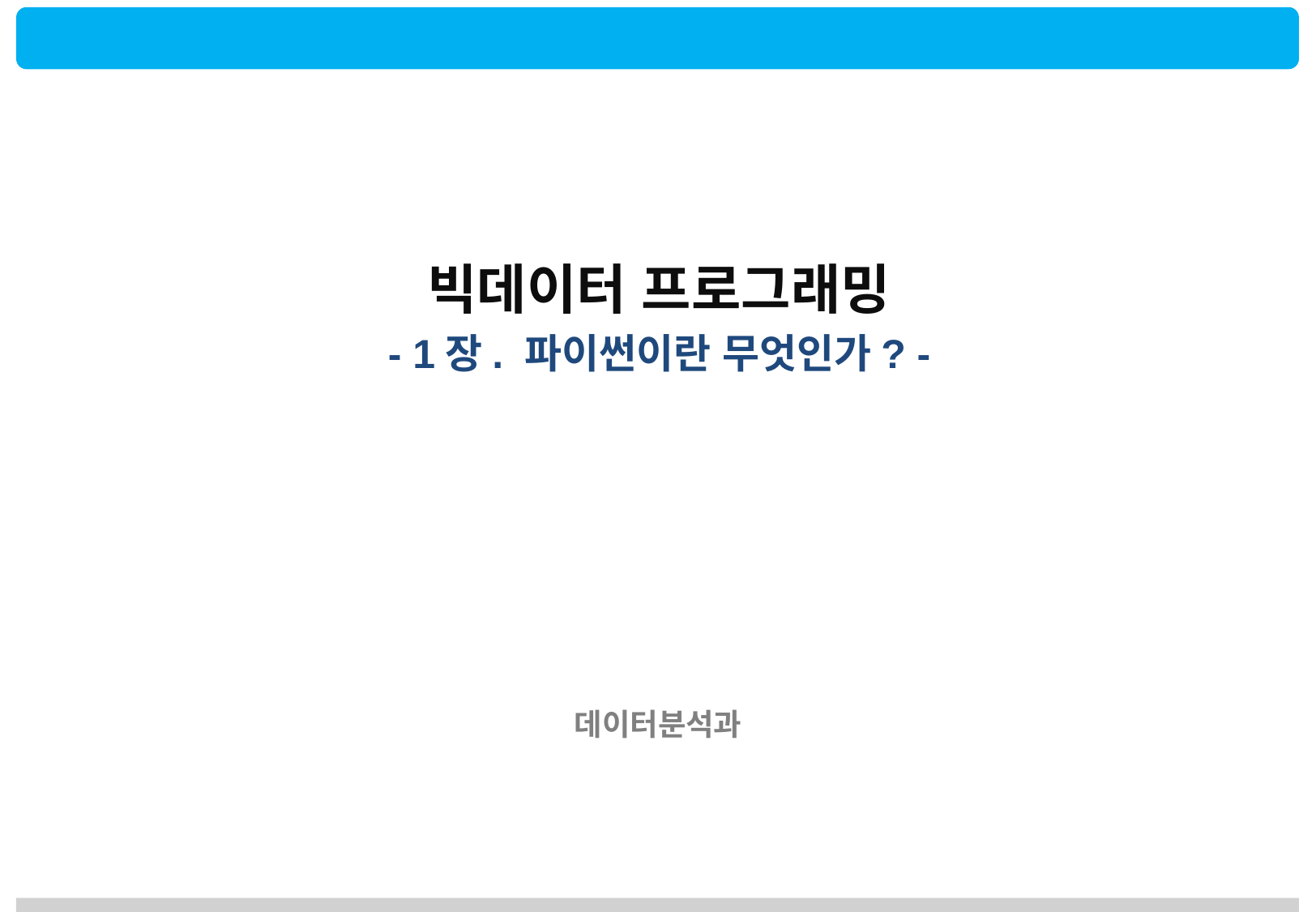

빅데이터 프로그래밍
- 1장. 파이썬이란 무엇인가? -
데이터분석과